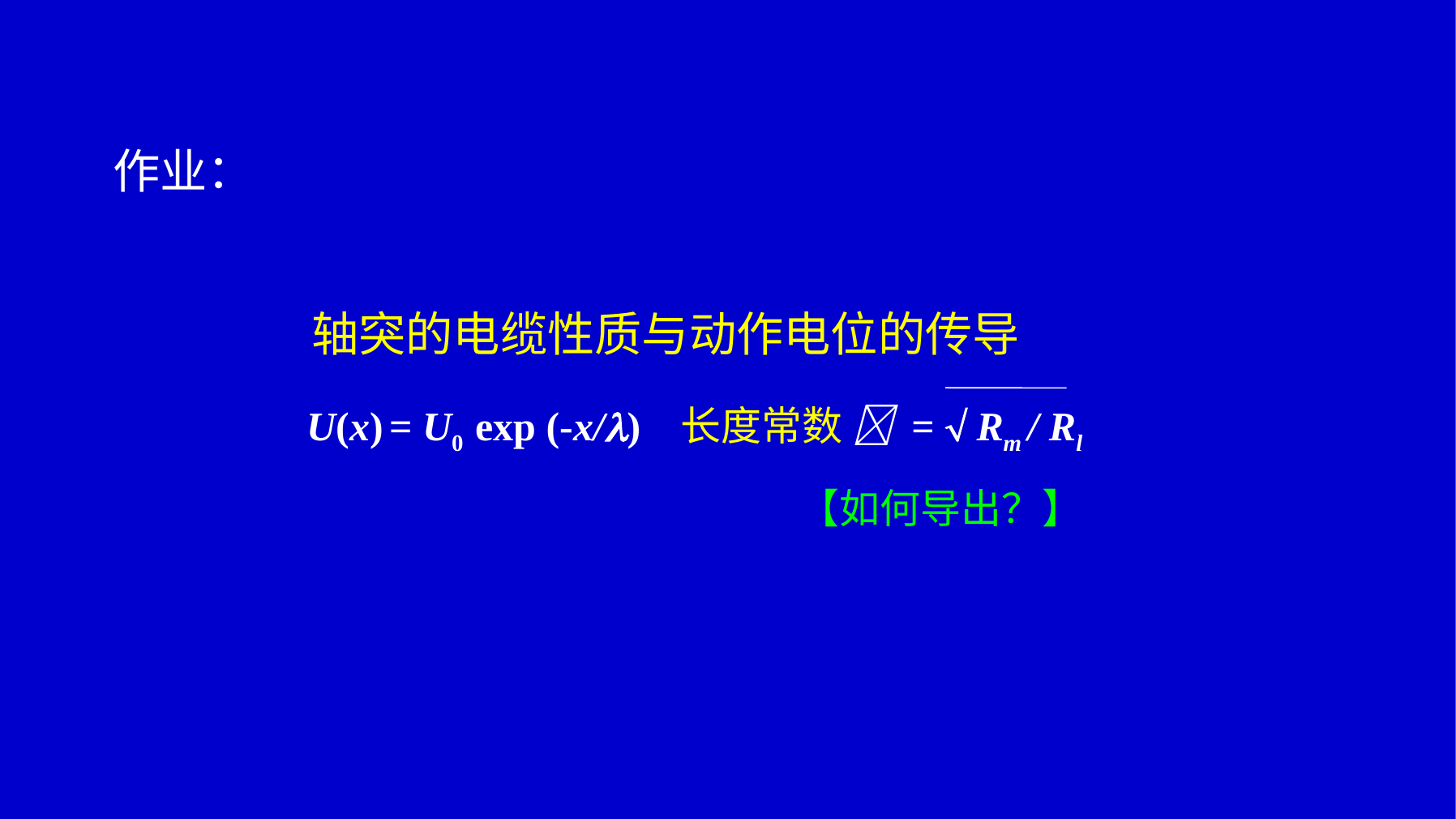

作业：
轴突的电缆性质与动作电位的传导
U(x) = U0  exp (-x/λ)   长度常数 λ = √ Rm / Rl

 【如何导出？】